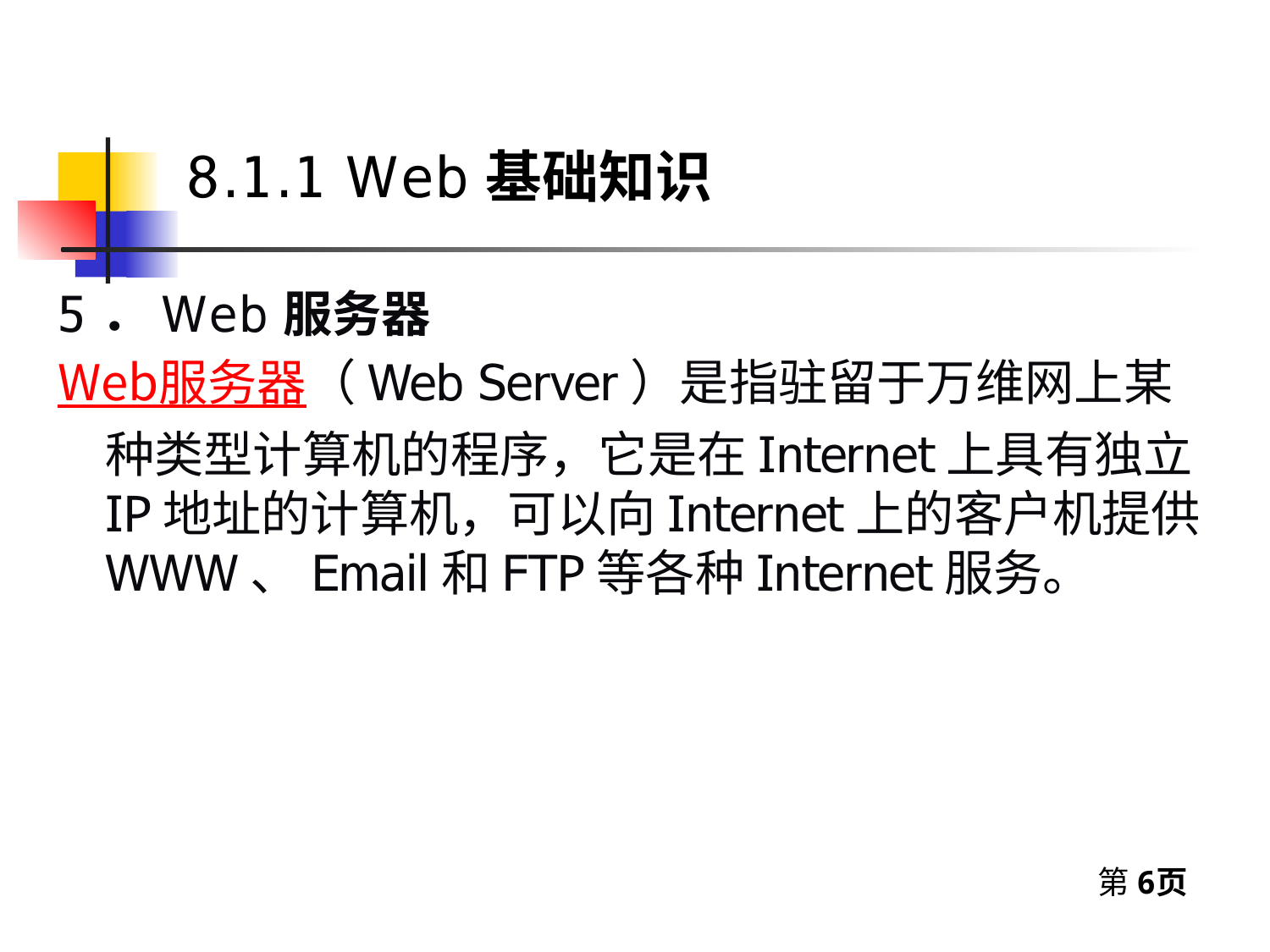

8.1.1 Web基础知识
5．Web服务器
Web服务器（Web Server）是指驻留于万维网上某种类型计算机的程序，它是在Internet上具有独立IP地址的计算机，可以向Internet上的客户机提供WWW、Email和FTP等各种Internet服务。